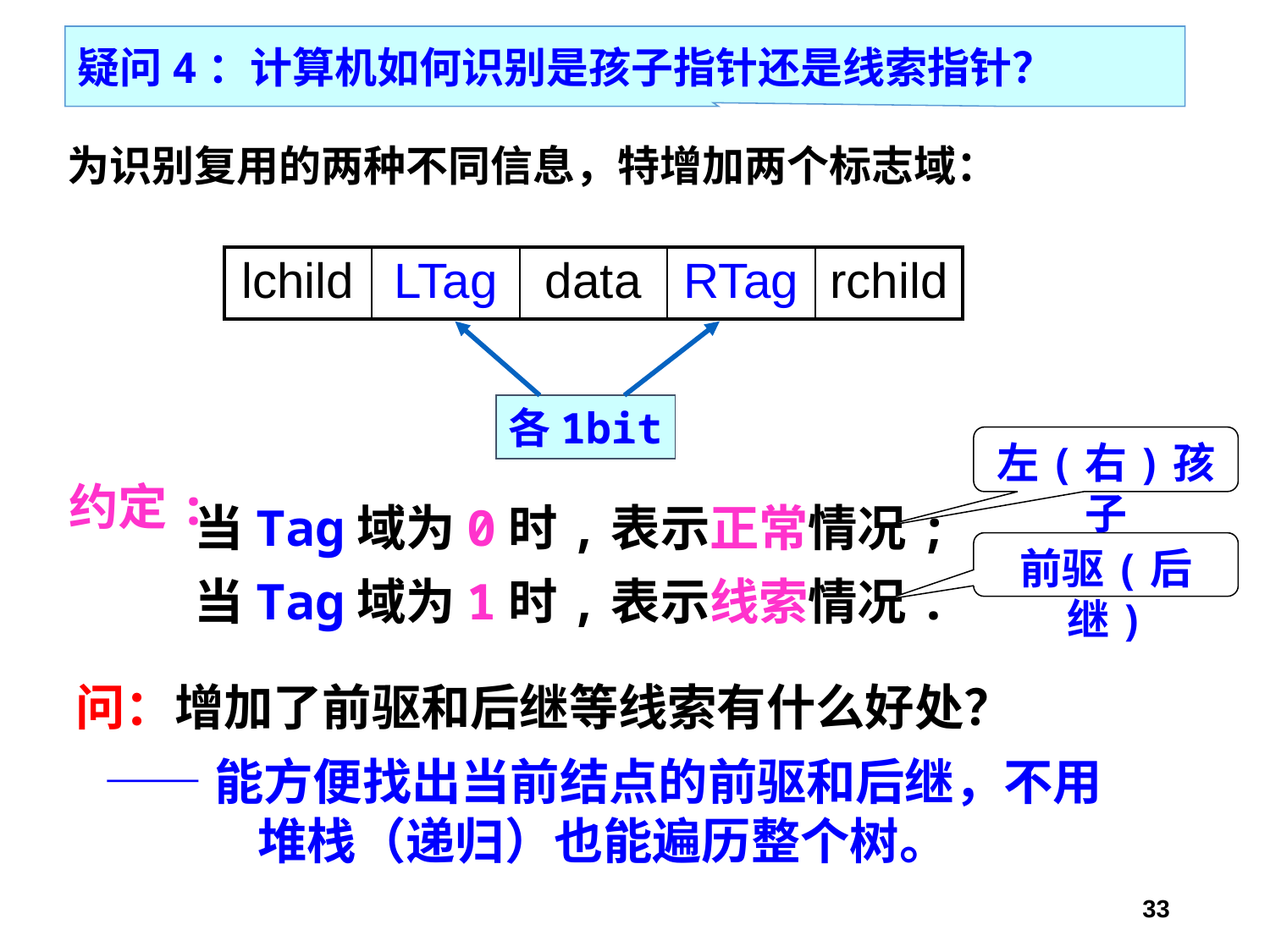

疑问4：计算机如何识别是孩子指针还是线索指针？
# 为识别复用的两种不同信息，特增加两个标志域：
| lchild | LTag | data | RTag | rchild |
| --- | --- | --- | --- | --- |

各1bit
左(右)孩子
约定:
当Tag域为0时,表示正常情况;
前驱(后继)
当Tag域为1时,表示线索情况.
问：增加了前驱和后继等线索有什么好处？
——能方便找出当前结点的前驱和后继，不用堆栈（递归）也能遍历整个树。
33